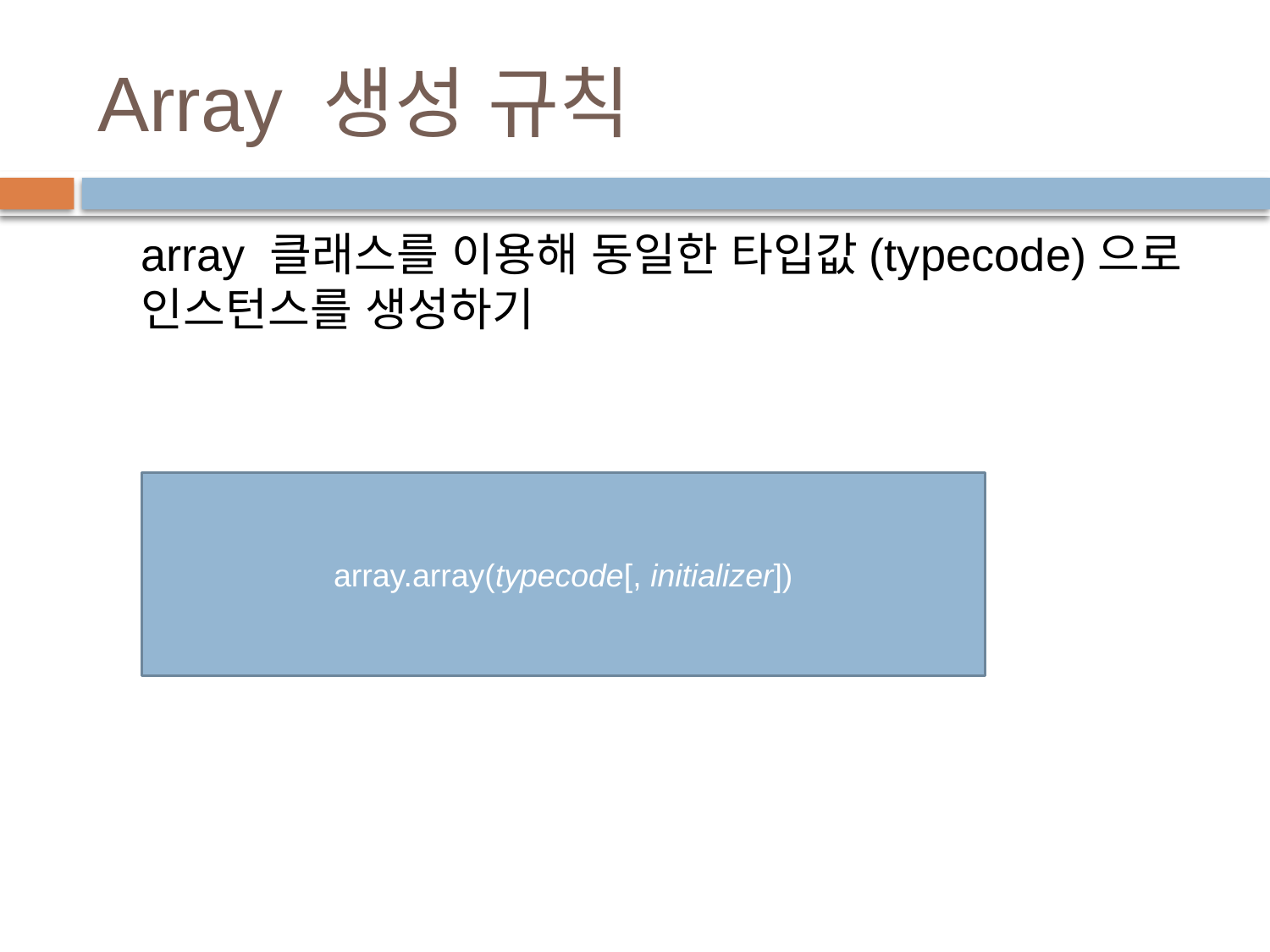

# Array 생성 규칙
array 클래스를 이용해 동일한 타입값(typecode)으로 인스턴스를 생성하기

array.array(typecode[, initializer])